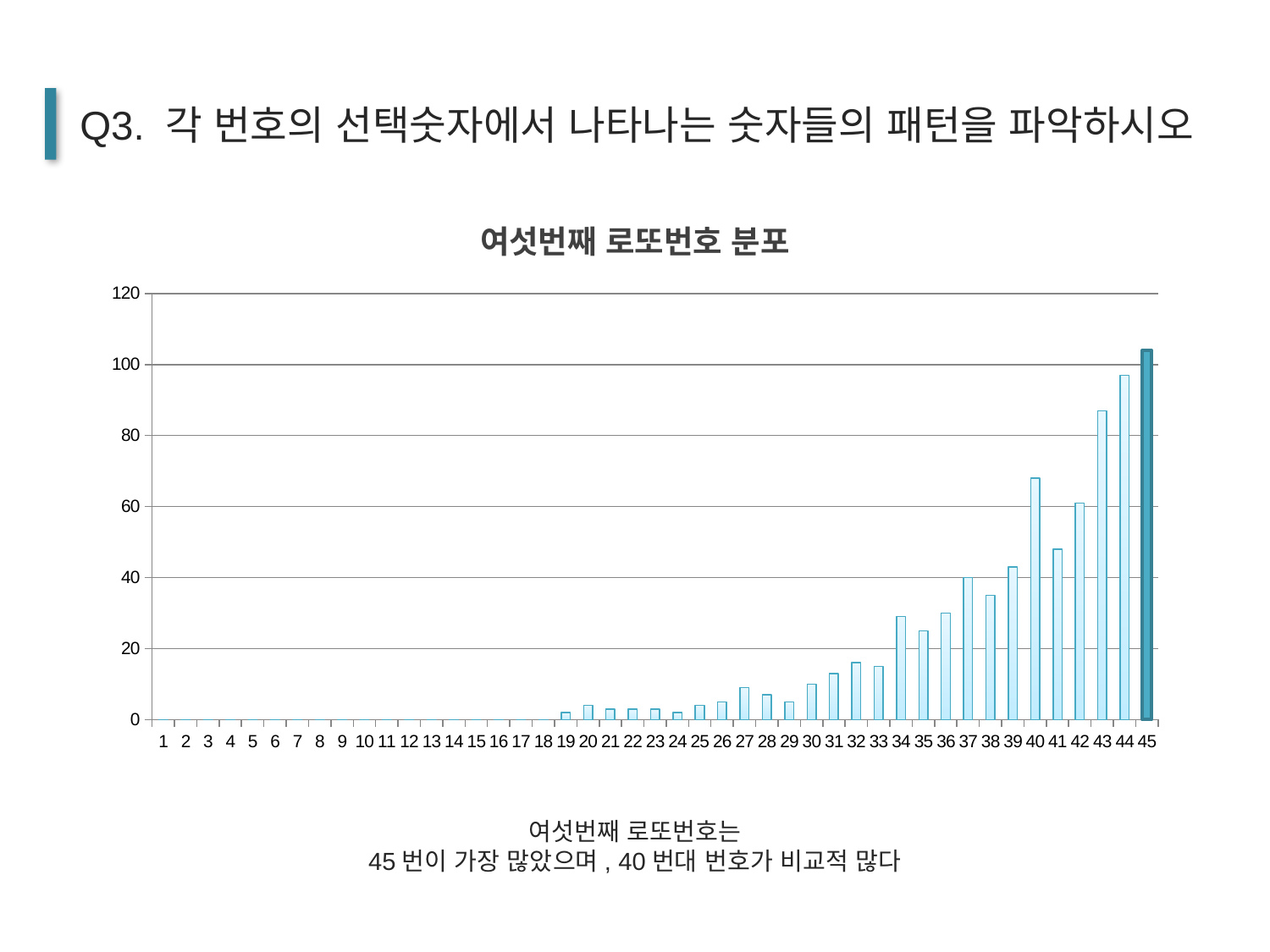

Q3. 각 번호의 선택숫자에서 나타나는 숫자들의 패턴을 파악하시오

### Chart: 여섯번째 로또번호 분포

| Category | no6 |
|---|---|
| 1 | 0.0 |
| 2 | 0.0 |
| 3 | 0.0 |
| 4 | 0.0 |
| 5 | 0.0 |
| 6 | 0.0 |
| 7 | 0.0 |
| 8 | 0.0 |
| 9 | 0.0 |
| 10 | 0.0 |
| 11 | 0.0 |
| 12 | 0.0 |
| 13 | 0.0 |
| 14 | 0.0 |
| 15 | 0.0 |
| 16 | 0.0 |
| 17 | 0.0 |
| 18 | 0.0 |
| 19 | 2.0 |
| 20 | 4.0 |
| 21 | 3.0 |
| 22 | 3.0 |
| 23 | 3.0 |
| 24 | 2.0 |
| 25 | 4.0 |
| 26 | 5.0 |
| 27 | 9.0 |
| 28 | 7.0 |
| 29 | 5.0 |
| 30 | 10.0 |
| 31 | 13.0 |
| 32 | 16.0 |
| 33 | 15.0 |
| 34 | 29.0 |
| 35 | 25.0 |
| 36 | 30.0 |
| 37 | 40.0 |
| 38 | 35.0 |
| 39 | 43.0 |
| 40 | 68.0 |
| 41 | 48.0 |
| 42 | 61.0 |
| 43 | 87.0 |
| 44 | 97.0 |
| 45 | 104.0 |
여섯번째 로또번호는
45번이 가장 많았으며, 40번대 번호가 비교적 많다